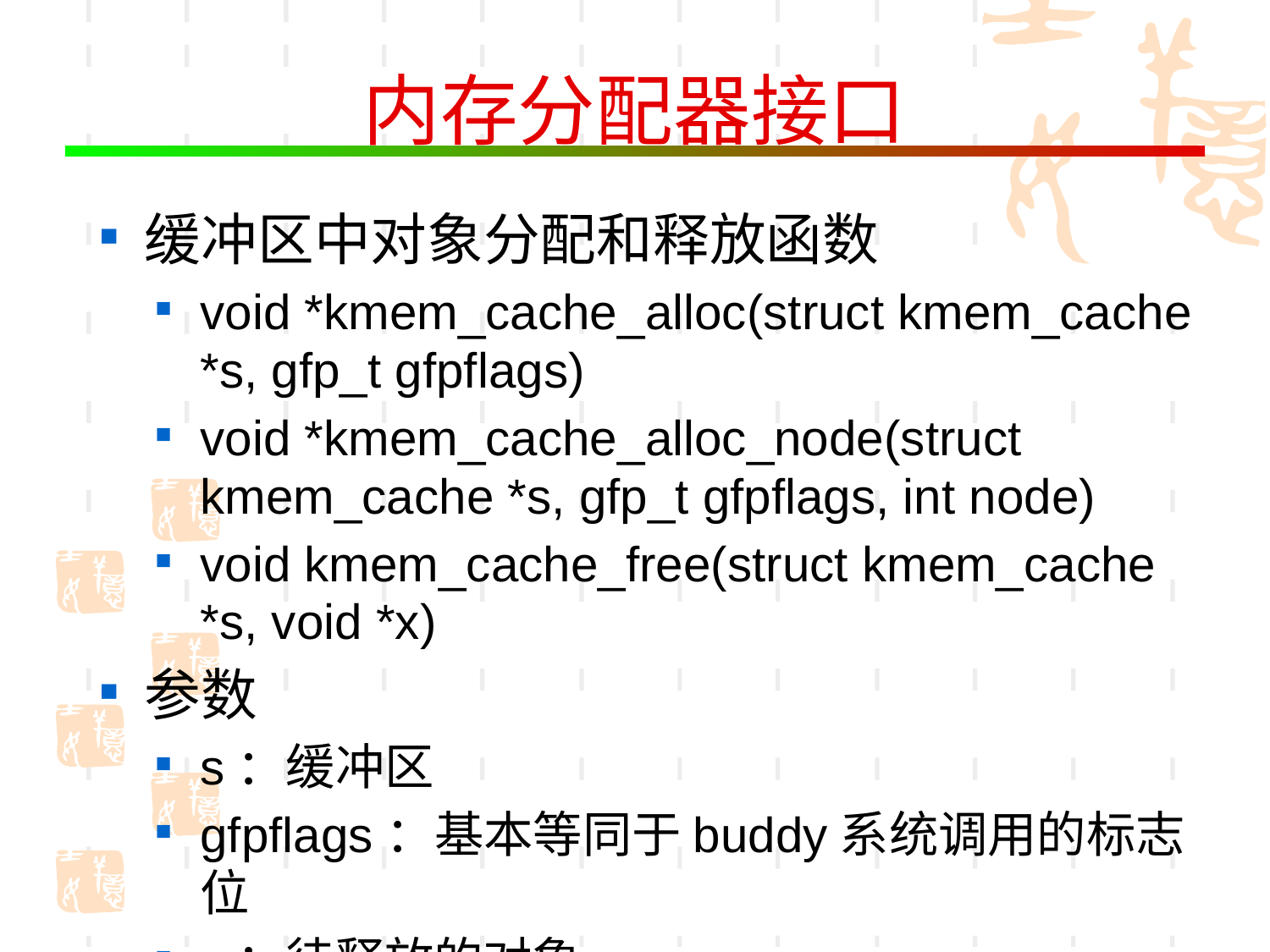

# 内存分配器接口
缓冲区中对象分配和释放函数
void *kmem_cache_alloc(struct kmem_cache *s, gfp_t gfpflags)
void *kmem_cache_alloc_node(struct kmem_cache *s, gfp_t gfpflags, int node)
void kmem_cache_free(struct kmem_cache *s, void *x)
参数
s：缓冲区
gfpflags：基本等同于buddy系统调用的标志位
x：待释放的对象